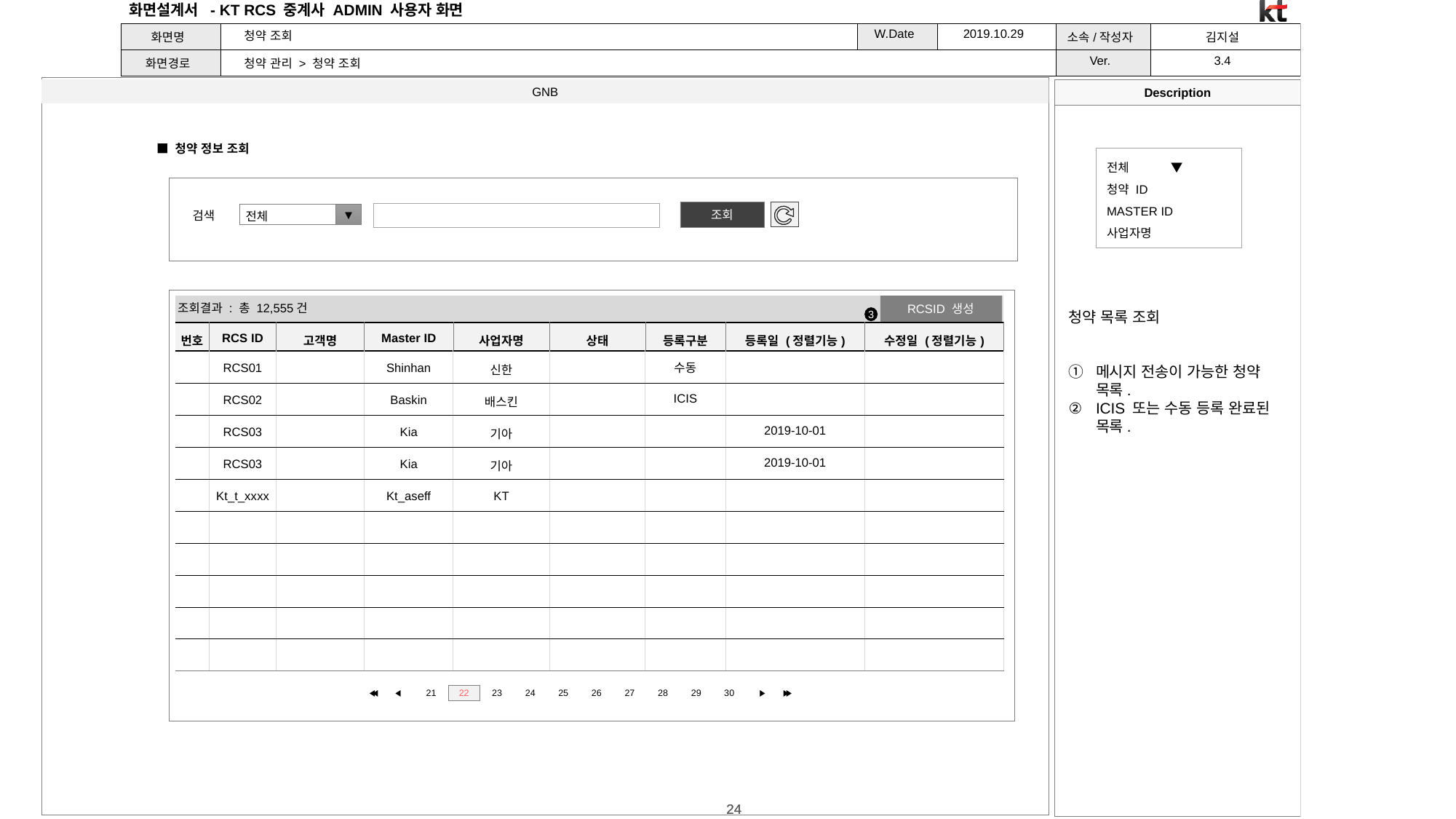

청약 조회
청약 관리 > 청약 조회
■ 청약 정보 조회
전체            ▼
청약 ID
MASTER ID
사업자명

검색
조회

전체
▼

조회결과 : 총 12,555건
|  |  |  |  |  |  |  |  |  |
| --- | --- | --- | --- | --- | --- | --- | --- | --- |
| 번호 | RCS ID | 고객명 | Master ID | 사업자명 | 상태 | 등록구분 | 등록일 (정렬기능) | 수정일 (정렬기능) |
|  | RCS01 |  | Shinhan | 신한 |  | 수동 |  |  |
|  | RCS02 |  | Baskin | 배스킨 |  | ICIS |  |  |
|  | RCS03 |  | Kia | 기아 |  |  | 2019-10-01 |  |
|  | RCS03 |  | Kia | 기아 |  |  | 2019-10-01 |  |
|  | Kt\_t\_xxxx |  | Kt\_aseff | KT |  |  |  |  |
|  |  |  |  |  |  |  |  |  |
|  |  |  |  |  |  |  |  |  |
|  |  |  |  |  |  |  |  |  |
|  |  |  |  |  |  |  |  |  |
|  |  |  |  |  |  |  |  |  |
RCSID 생성
청약 목록 조회

메시지 전송이 가능한 청약 목록.
ICIS 또는 수동 등록 완료된 목록.

3
◀◀
◀
21
22
23
24
25
26
27
28
29
30
▶
▶▶